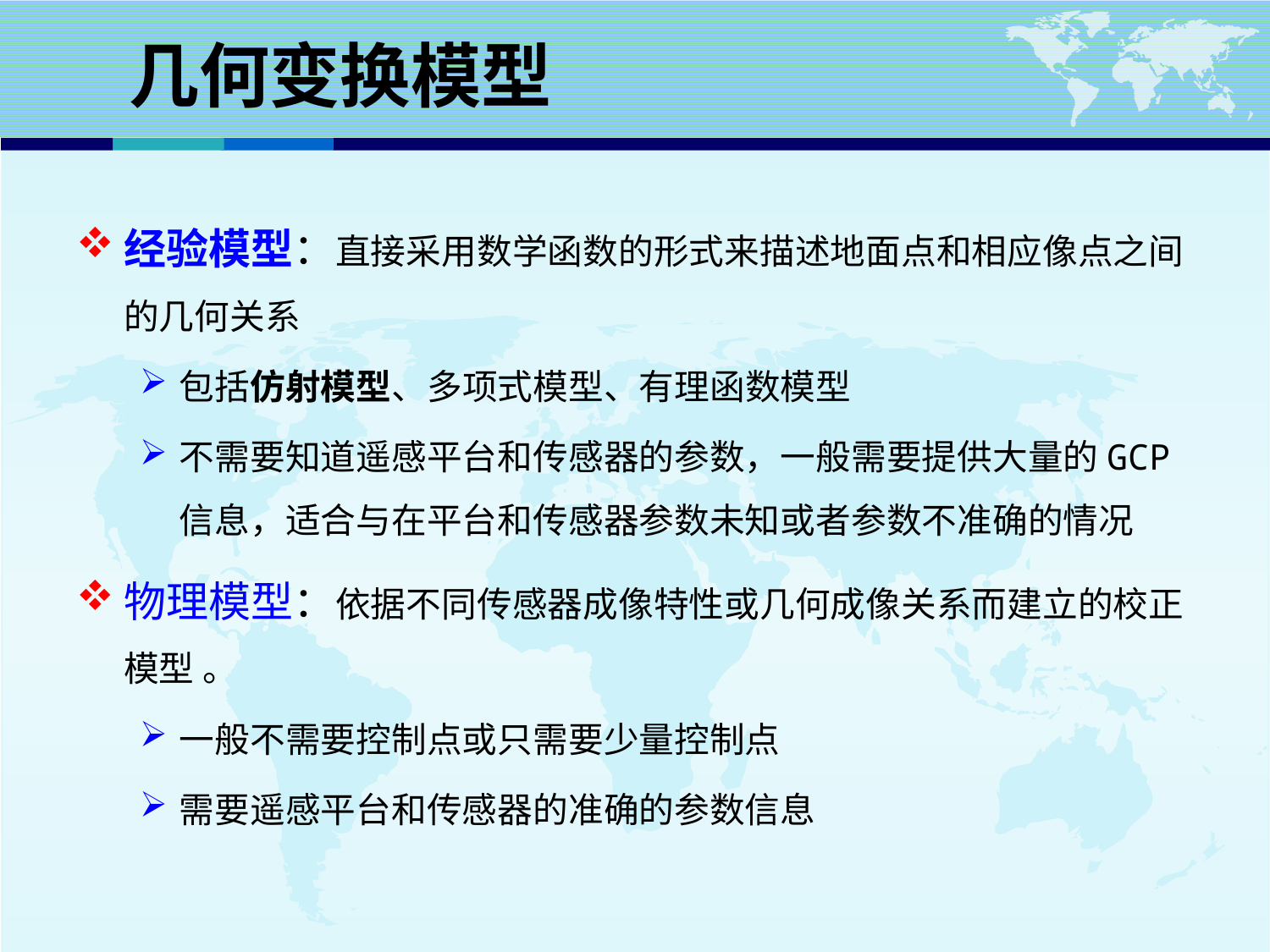

# 几何变换模型
经验模型：直接采用数学函数的形式来描述地面点和相应像点之间的几何关系
包括仿射模型、多项式模型、有理函数模型
不需要知道遥感平台和传感器的参数，一般需要提供大量的GCP信息，适合与在平台和传感器参数未知或者参数不准确的情况
物理模型：依据不同传感器成像特性或几何成像关系而建立的校正模型 。
一般不需要控制点或只需要少量控制点
需要遥感平台和传感器的准确的参数信息